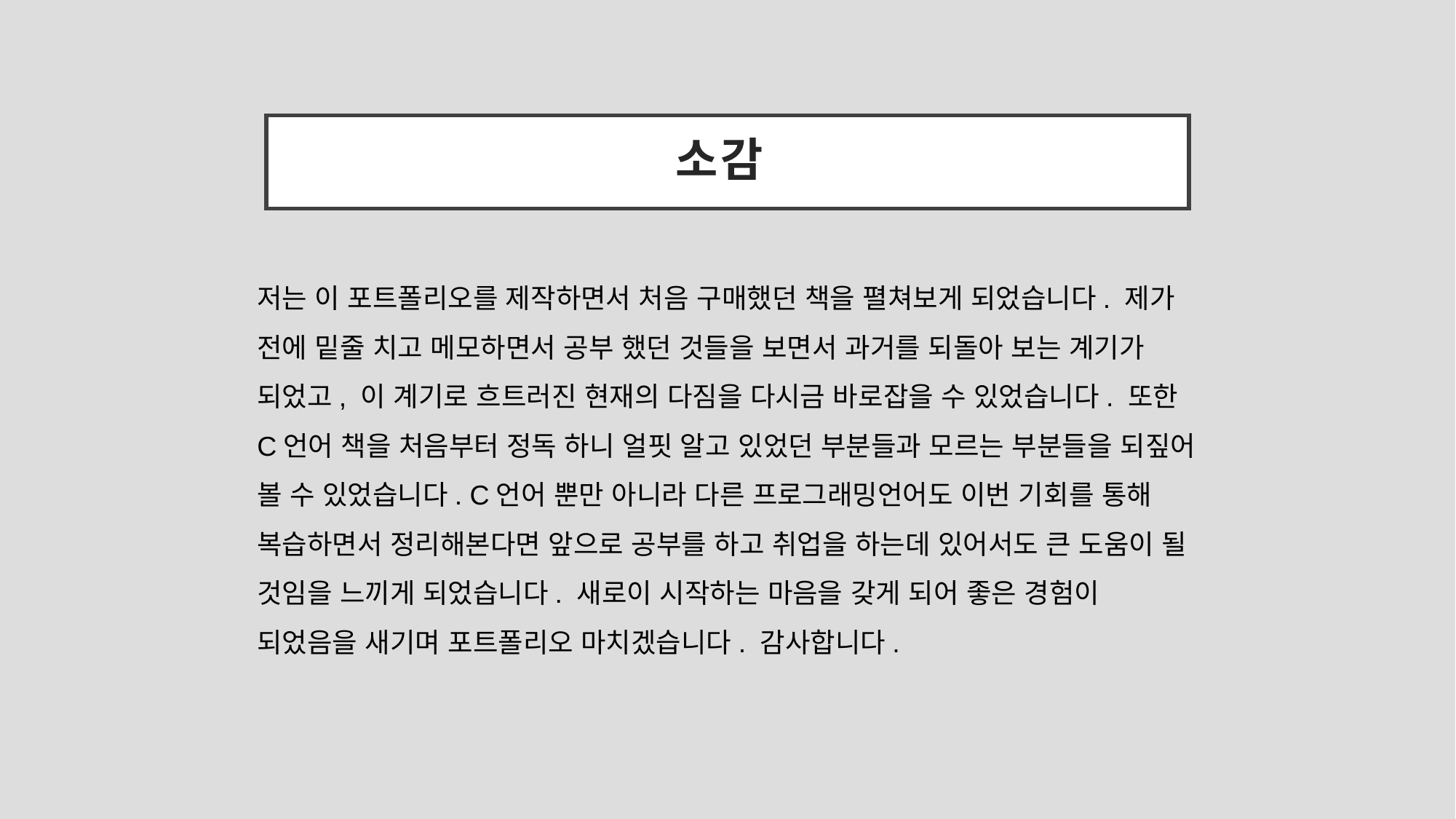

# 소감
저는 이 포트폴리오를 제작하면서 처음 구매했던 책을 펼쳐보게 되었습니다. 제가 전에 밑줄 치고 메모하면서 공부 했던 것들을 보면서 과거를 되돌아 보는 계기가 되었고, 이 계기로 흐트러진 현재의 다짐을 다시금 바로잡을 수 있었습니다. 또한 C언어 책을 처음부터 정독 하니 얼핏 알고 있었던 부분들과 모르는 부분들을 되짚어 볼 수 있었습니다. C언어 뿐만 아니라 다른 프로그래밍언어도 이번 기회를 통해 복습하면서 정리해본다면 앞으로 공부를 하고 취업을 하는데 있어서도 큰 도움이 될 것임을 느끼게 되었습니다. 새로이 시작하는 마음을 갖게 되어 좋은 경험이 되었음을 새기며 포트폴리오 마치겠습니다. 감사합니다.